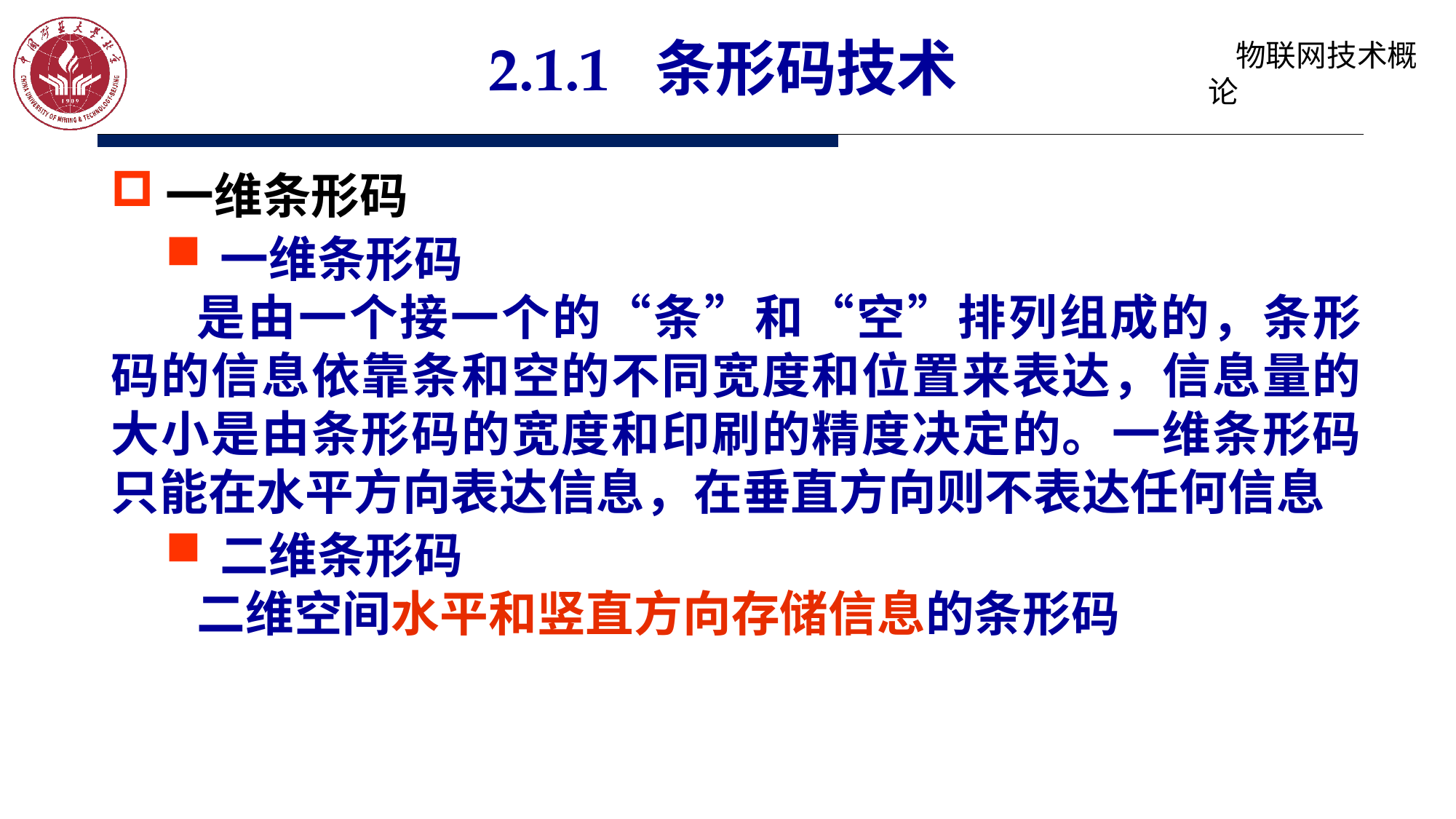

# 2.1.1  条形码技术
一维条形码
一维条形码
是由一个接一个的“条”和“空”排列组成的，条形码的信息依靠条和空的不同宽度和位置来表达，信息量的大小是由条形码的宽度和印刷的精度决定的。一维条形码只能在水平方向表达信息，在垂直方向则不表达任何信息
二维条形码
二维空间水平和竖直方向存储信息的条形码